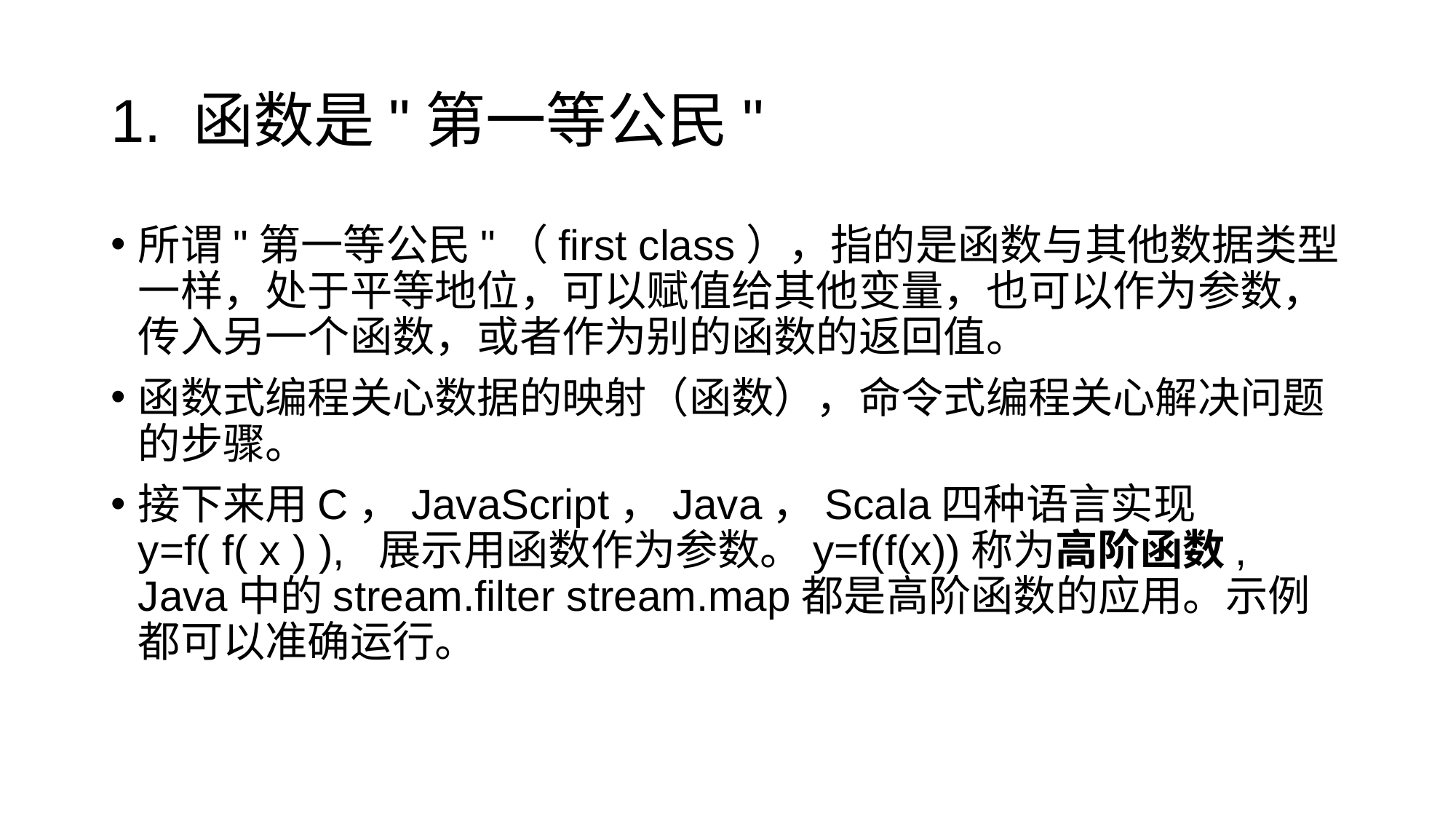

# 1. 函数是"第一等公民"
所谓"第一等公民"（first class），指的是函数与其他数据类型一样，处于平等地位，可以赋值给其他变量，也可以作为参数，传入另一个函数，或者作为别的函数的返回值。
函数式编程关心数据的映射（函数），命令式编程关心解决问题的步骤。
接下来用C，JavaScript，Java，Scala四种语言实现 y=f( f( x ) ),  展示用函数作为参数。y=f(f(x))称为高阶函数, Java中的stream.filter stream.map都是高阶函数的应用。示例都可以准确运行。